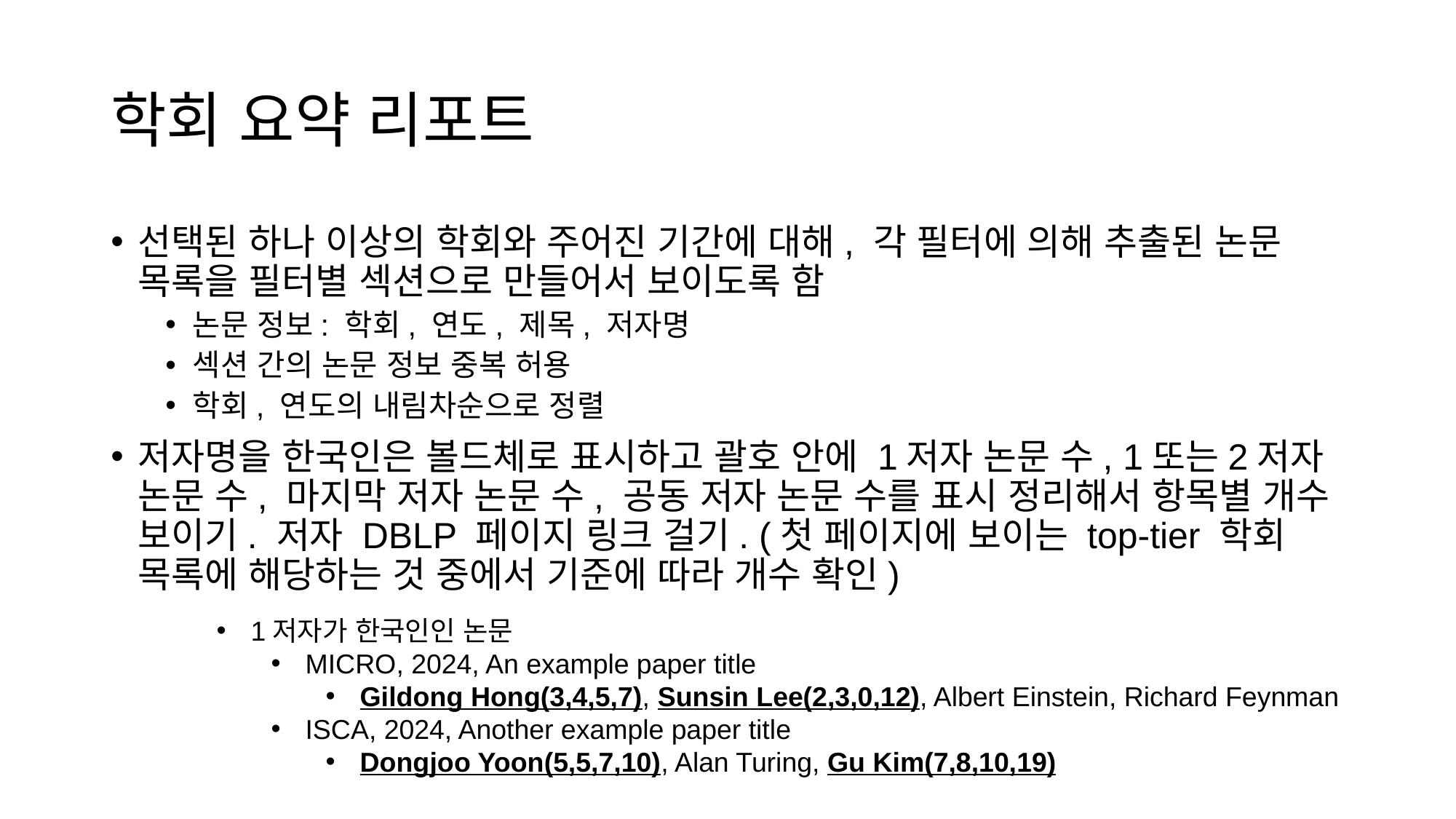

# 학회 요약 리포트
선택된 하나 이상의 학회와 주어진 기간에 대해, 각 필터에 의해 추출된 논문 목록을 필터별 섹션으로 만들어서 보이도록 함
논문 정보: 학회, 연도, 제목, 저자명
섹션 간의 논문 정보 중복 허용
학회, 연도의 내림차순으로 정렬
저자명을 한국인은 볼드체로 표시하고 괄호 안에 1저자 논문 수, 1또는2저자 논문 수, 마지막 저자 논문 수, 공동 저자 논문 수를 표시 정리해서 항목별 개수 보이기. 저자 DBLP 페이지 링크 걸기. (첫 페이지에 보이는 top-tier 학회 목록에 해당하는 것 중에서 기준에 따라 개수 확인)

1저자가 한국인인 논문
MICRO, 2024, An example paper title
Gildong Hong(3,4,5,7), Sunsin Lee(2,3,0,12), Albert Einstein, Richard Feynman
ISCA, 2024, Another example paper title
Dongjoo Yoon(5,5,7,10), Alan Turing, Gu Kim(7,8,10,19)